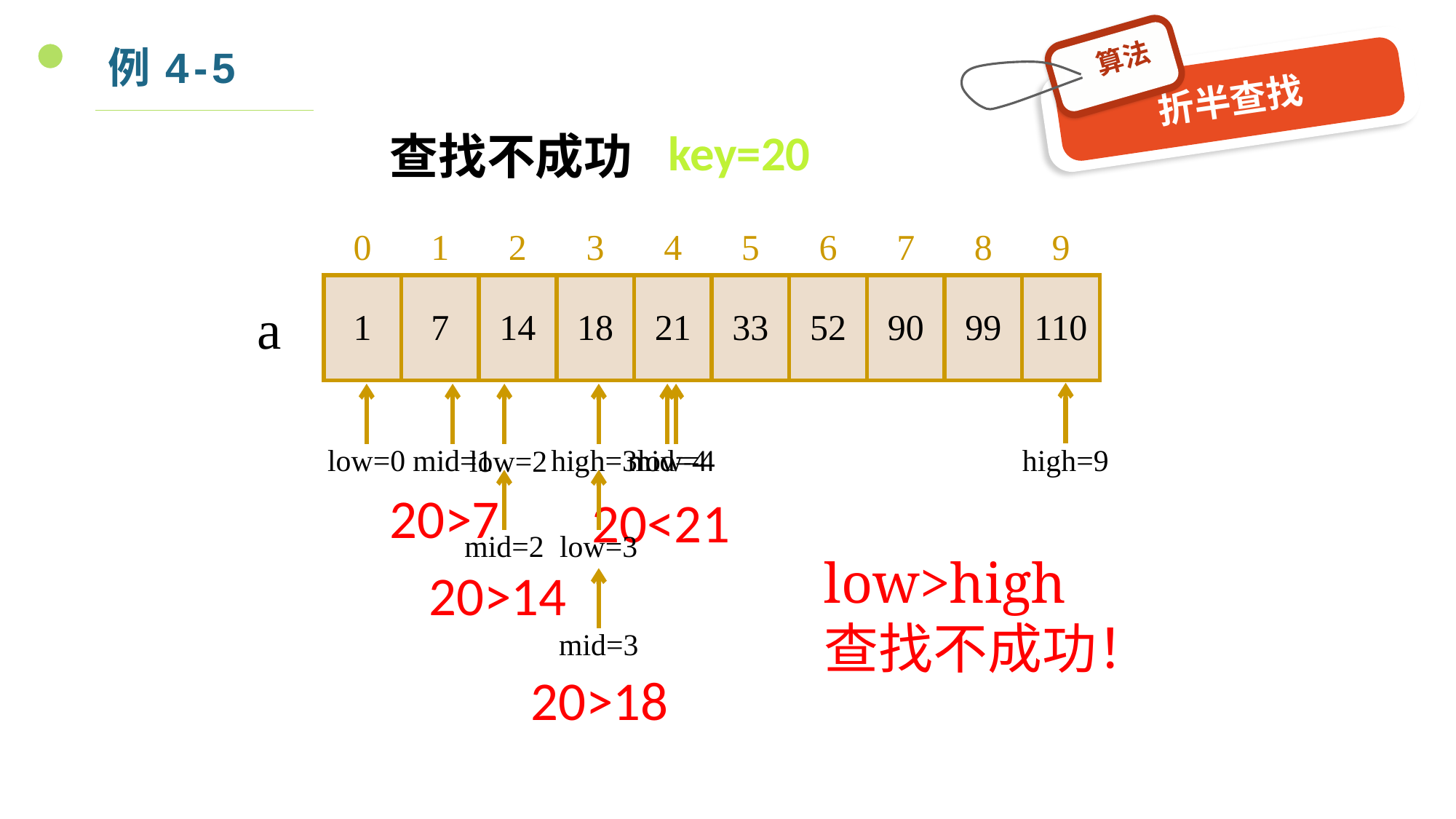

算法

折半查找

例4-5
# 查找不成功
key=20
| 0 | 1 | 2 | 3 | 4 | 5 | 6 | 7 | 8 | 9 |
| --- | --- | --- | --- | --- | --- | --- | --- | --- | --- |
| 1 | 7 | 14 | 18 | 21 | 33 | 52 | 90 | 99 | 110 |
a
low=0
mid=1
high=3
mid=4
low=4
high=9
low=2
20>7
20<21
mid=2
low=3
low>high
查找不成功！
20>14
mid=3
20>18